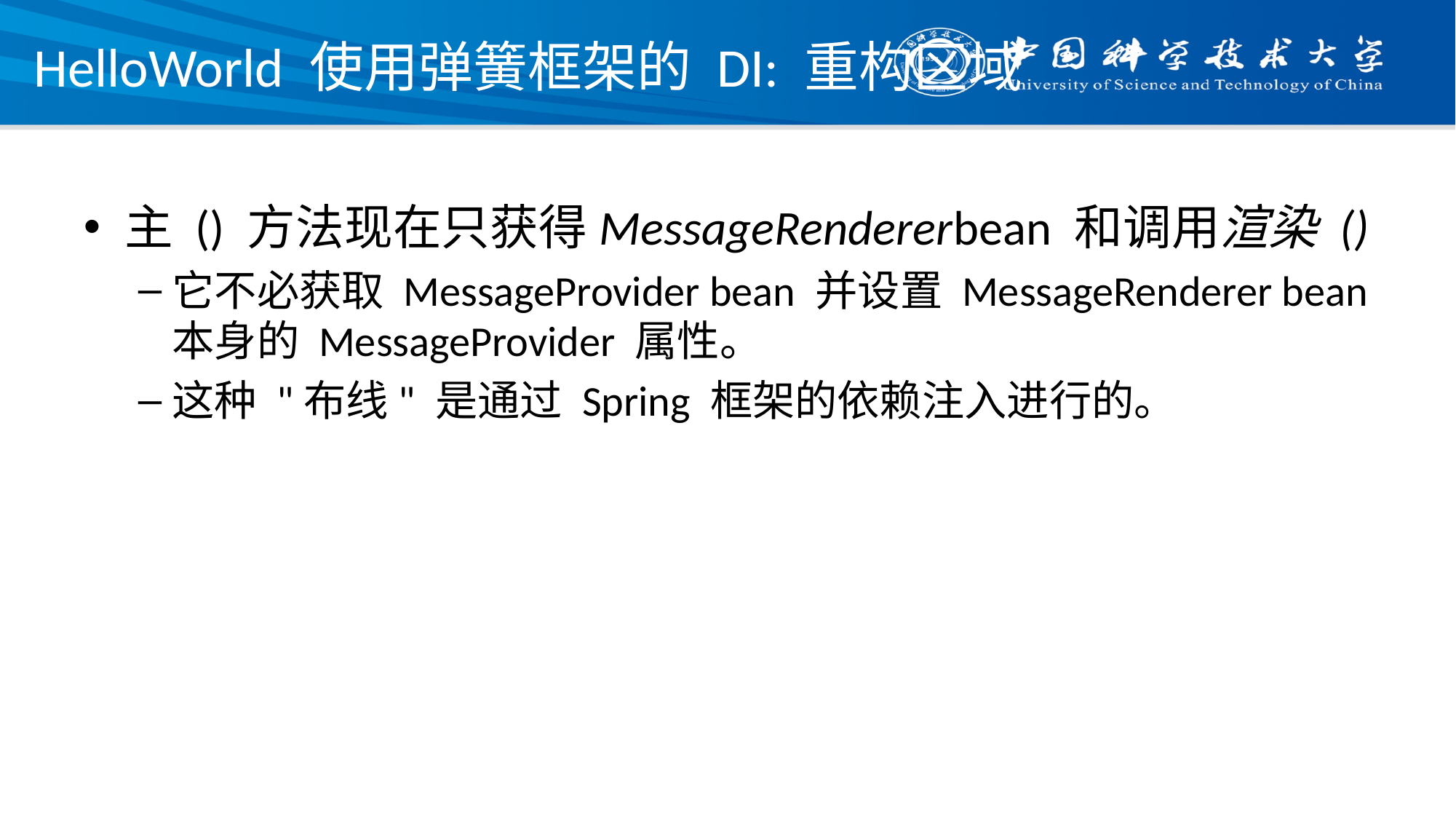

# HelloWorld 使用弹簧框架的 DI: 重构区域
主 () 方法现在只获得MessageRendererbean 和调用渲染 ()
它不必获取 MessageProvider bean 并设置 MessageRenderer bean 本身的 MessageProvider 属性。
这种 "布线" 是通过 Spring 框架的依赖注入进行的。